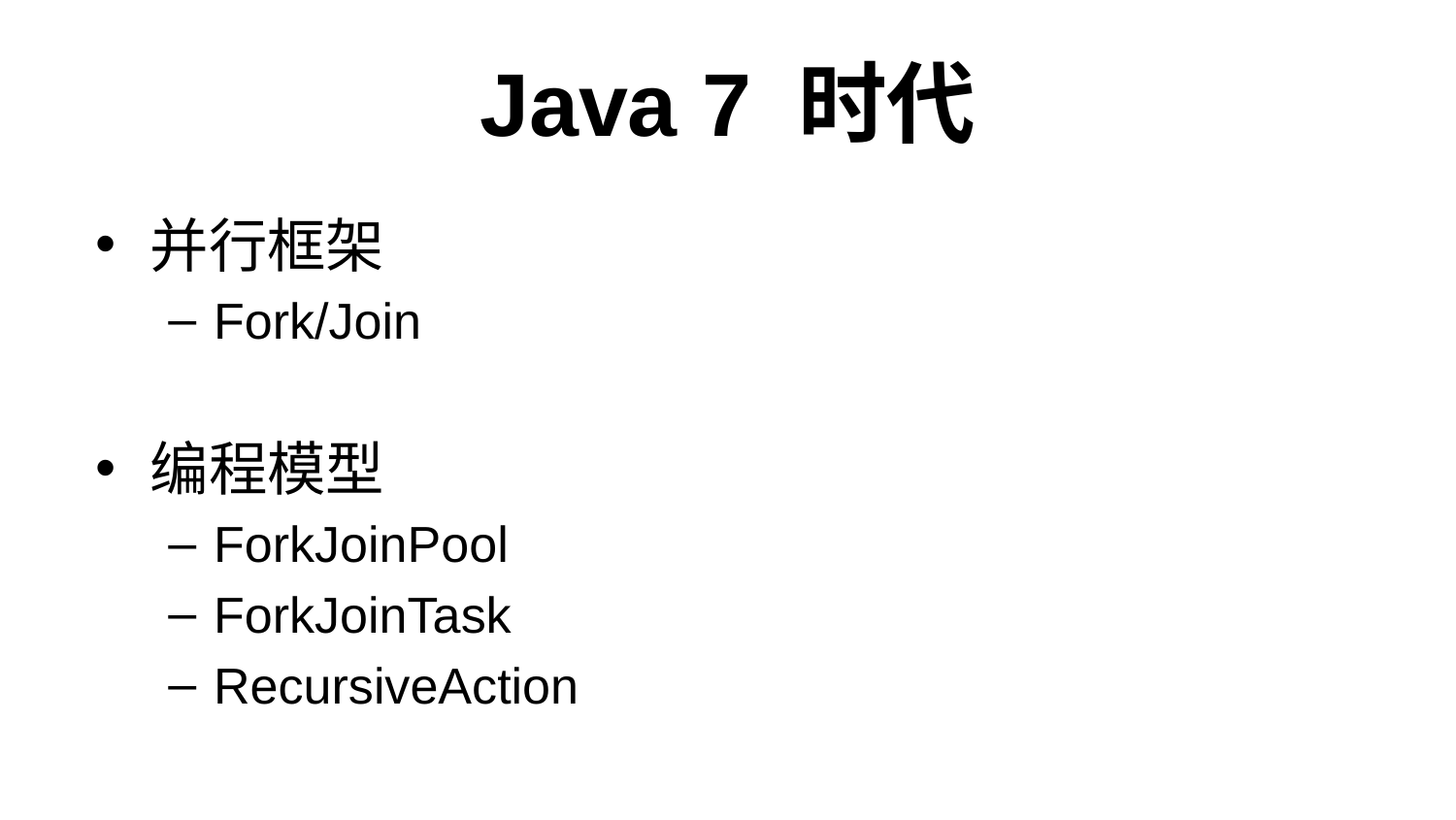

# Java 7 时代
并行框架
Fork/Join

编程模型
ForkJoinPool
ForkJoinTask
RecursiveAction